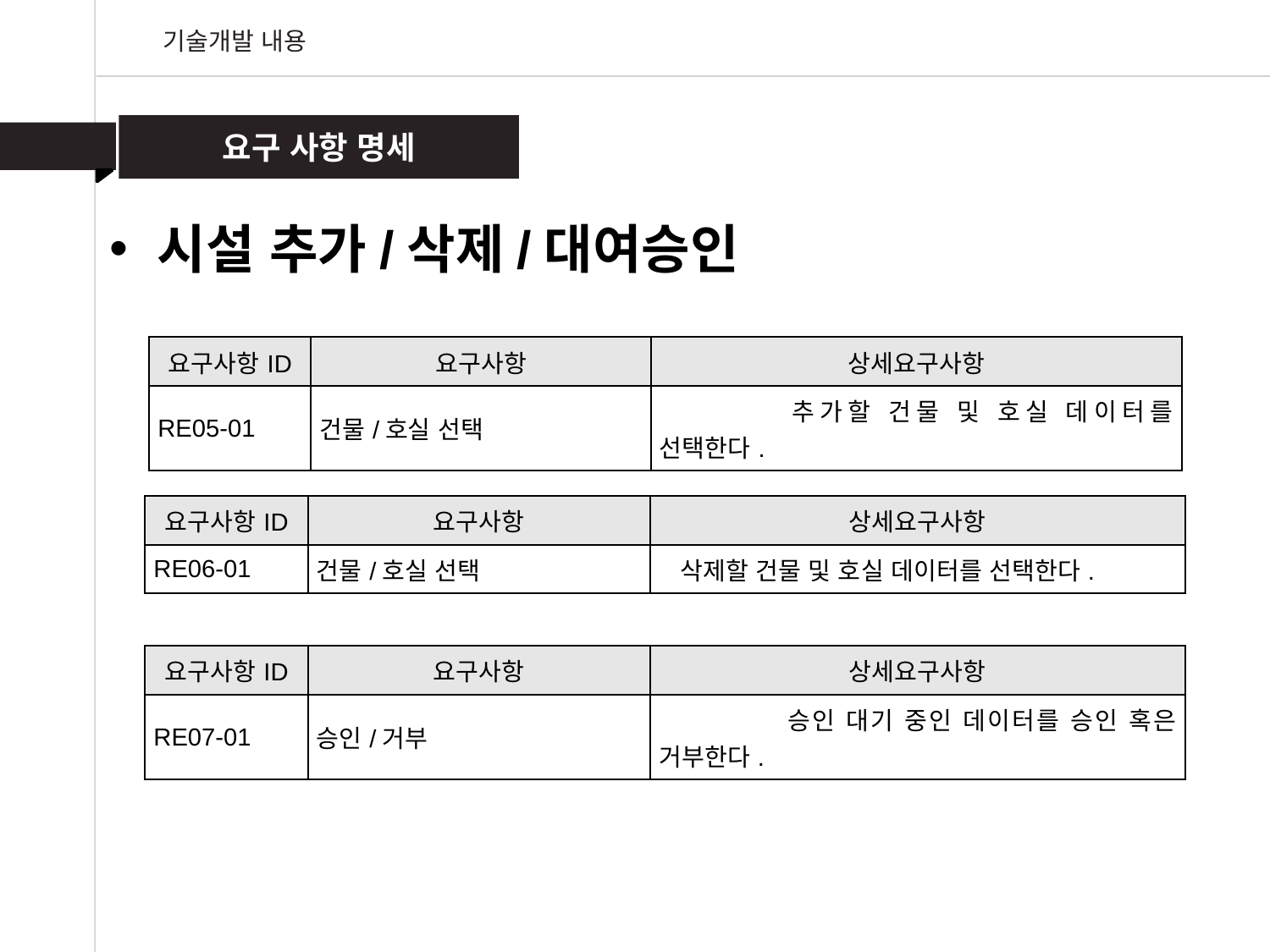

기술개발 내용
요구 사항 명세

시설 추가/삭제/대여승인

| 요구사항ID | 요구사항 | 상세요구사항 |
| --- | --- | --- |
| RE05-01 | 건물/호실 선택 | 추가할 건물 및 호실 데이터를 선택한다. |
| 요구사항ID | 요구사항 | 상세요구사항 |
| --- | --- | --- |
| RE06-01 | 건물/호실 선택 | 삭제할 건물 및 호실 데이터를 선택한다. |
| 요구사항ID | 요구사항 | 상세요구사항 |
| --- | --- | --- |
| RE07-01 | 승인/거부 | 승인 대기 중인 데이터를 승인 혹은 거부한다. |